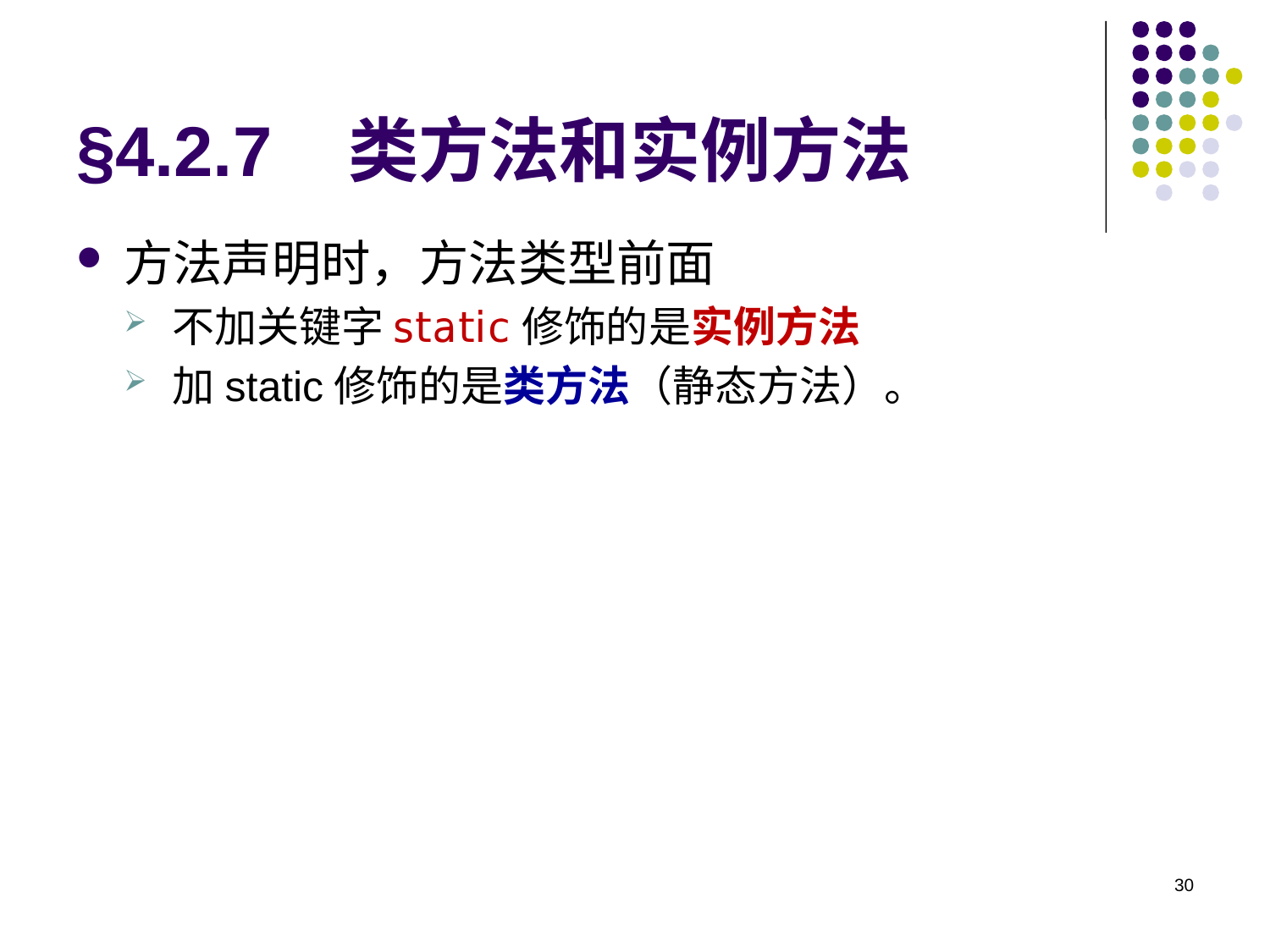

# §4.2.7   类方法和实例方法
方法声明时，方法类型前面
不加关键字static修饰的是实例方法
加static修饰的是类方法（静态方法）。
30